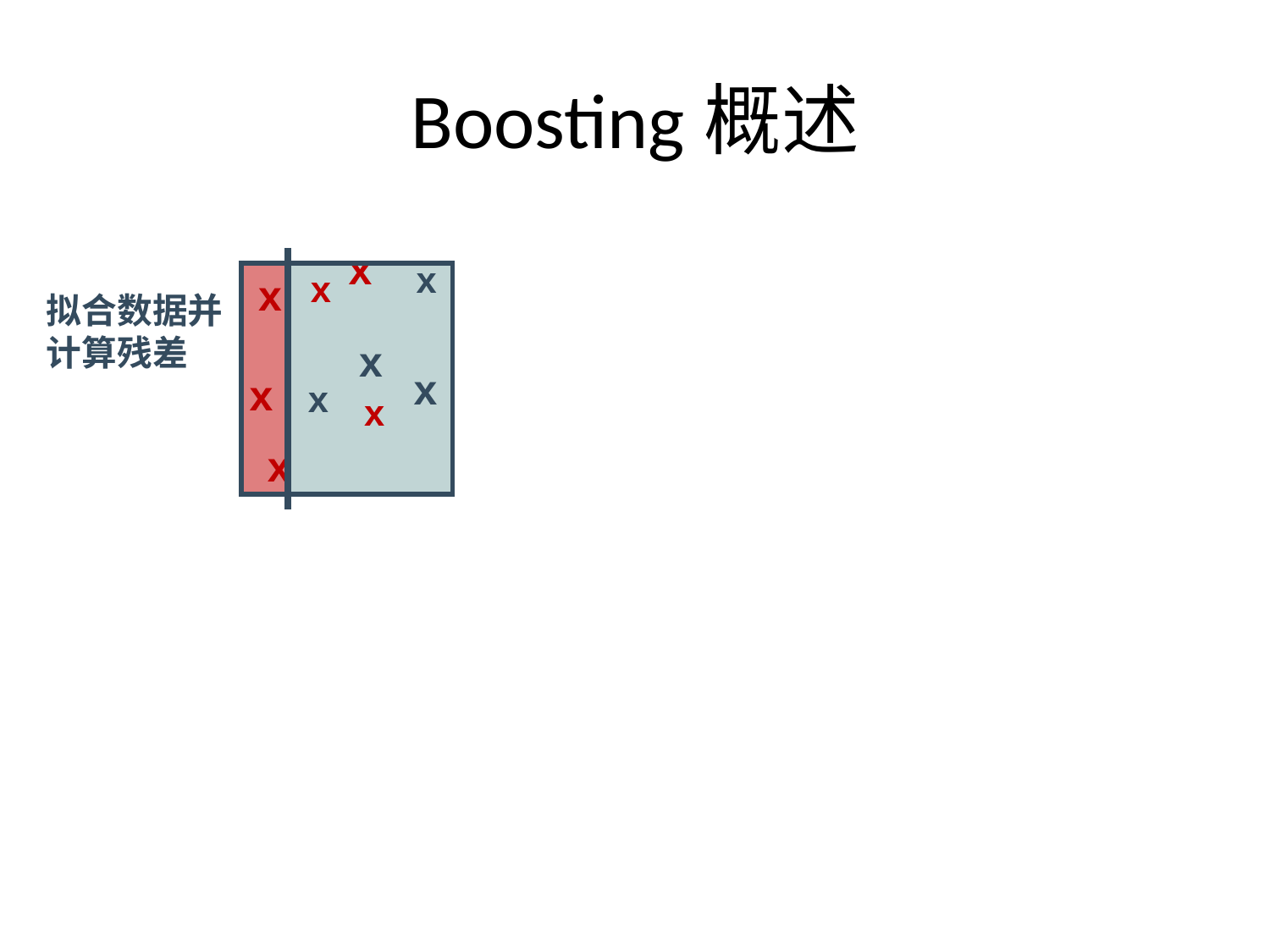

# Boosting概述
|  |  |
| --- | --- |
| x x x | x x x x x x x |
|  |  |
拟合数据并计算残差